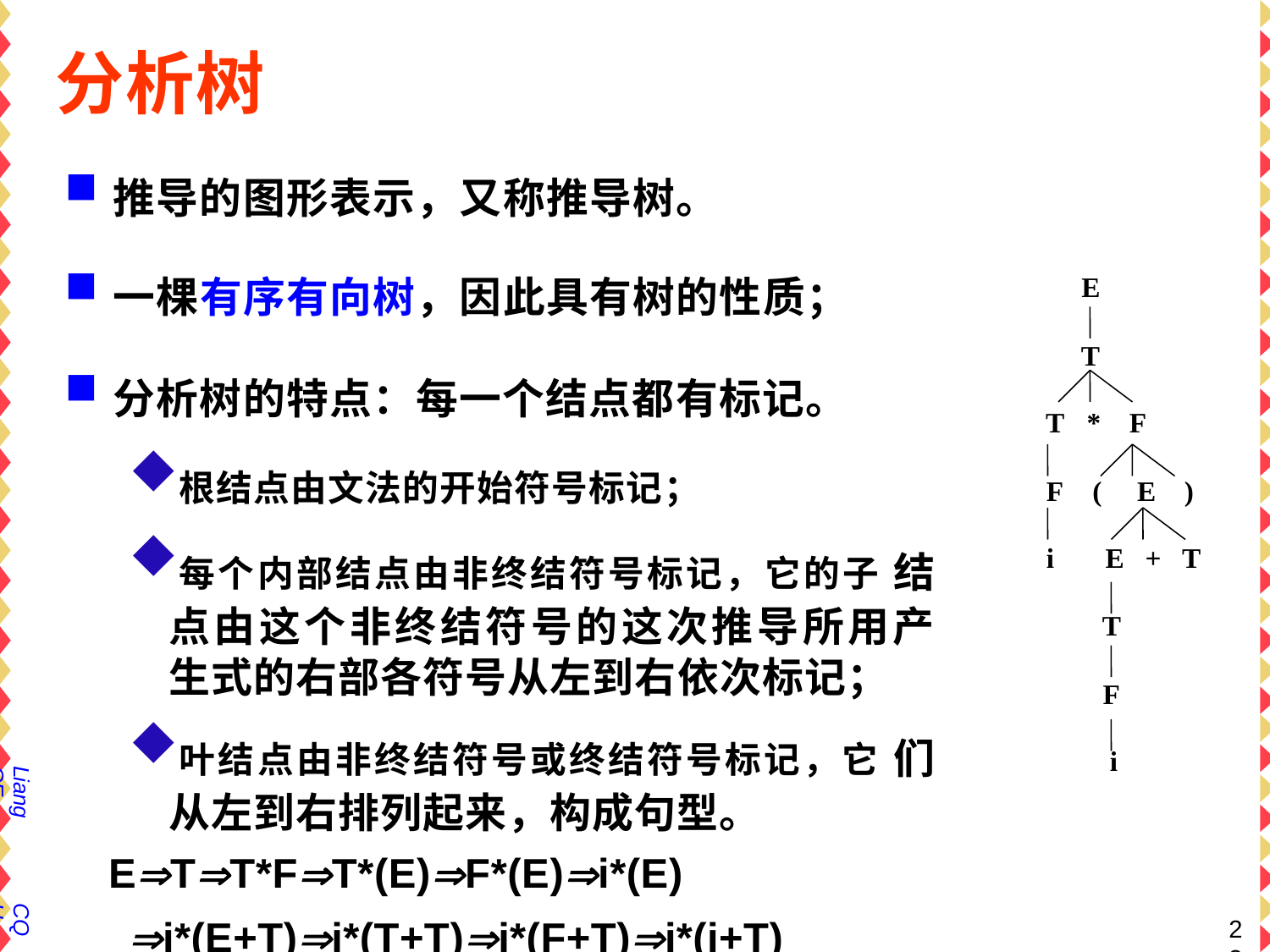

# 分析树
推导的图形表示，又称推导树。
一棵有序有向树，因此具有树的性质；
分析树的特点：每一个结点都有标记。
根结点由文法的开始符号标记；
每个内部结点由非终结符号标记，它的子 结点由这个非终结符号的这次推导所用产 生式的右部各符号从左到右依次标记；
叶结点由非终结符号或终结符号标记，它 们从左到右排列起来，构成句型。
E⇒T⇒T*F⇒T*(E)⇒F*(E)⇒i*(E)
⇒i*(E+T)⇒i*(T+T)⇒i*(F+T)⇒i*(i+T)  E⇒T⇒T*F⇒F*F⇒i*F⇒i*(E)
⇒i*(E+T)⇒i*(T+T)⇒i*(F+T)⇒i*(i+T)
E

T

T	*	F

F	(	E	)

i	E	+	T

T

F

i
Liang GE
CQU
23